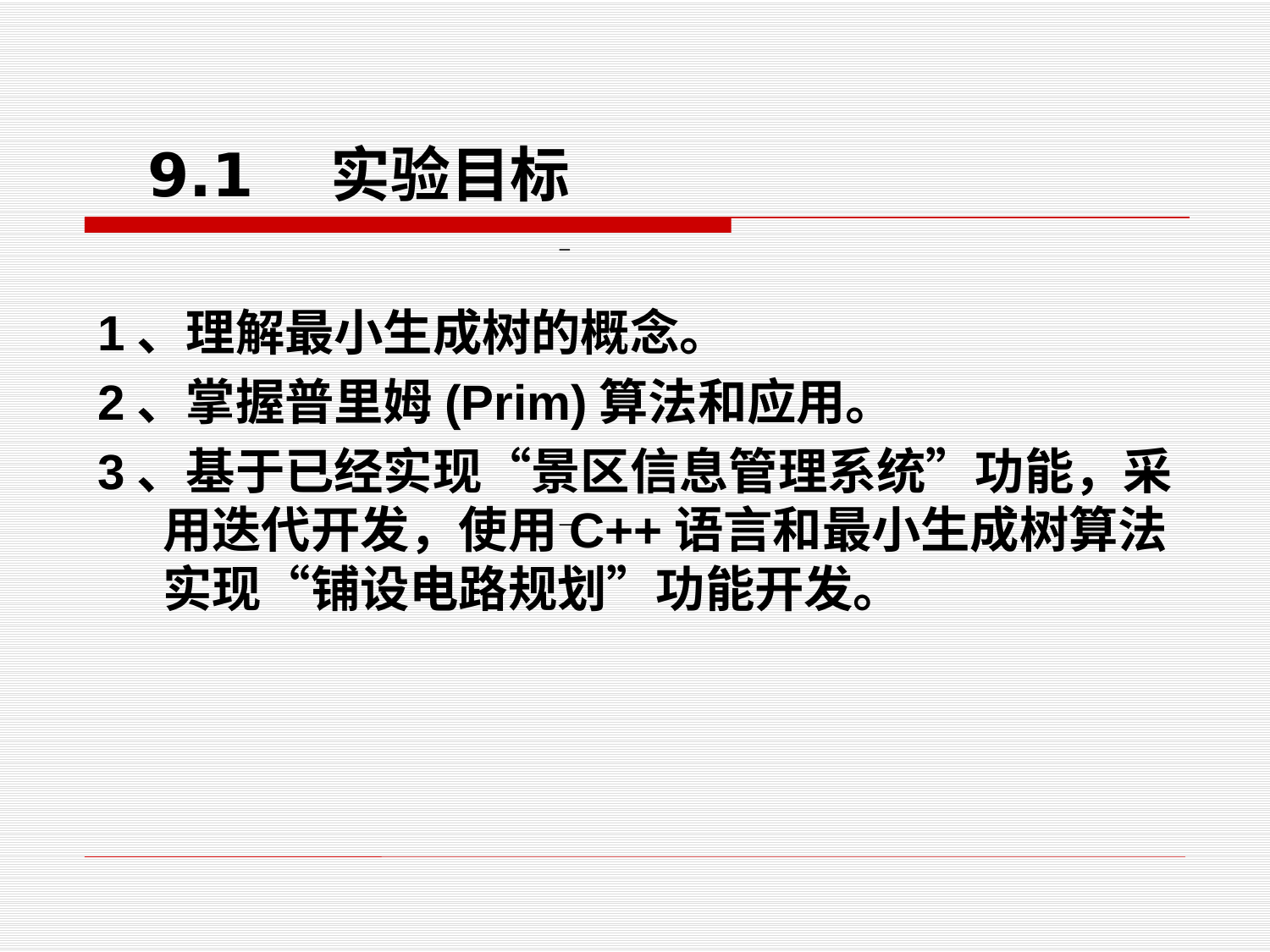

9.1   实验目标
# 1、理解最小生成树的概念。
2、掌握普里姆(Prim)算法和应用。
3、基于已经实现“景区信息管理系统”功能，采用迭代开发，使用C++语言和最小生成树算法实现“铺设电路规划”功能开发。